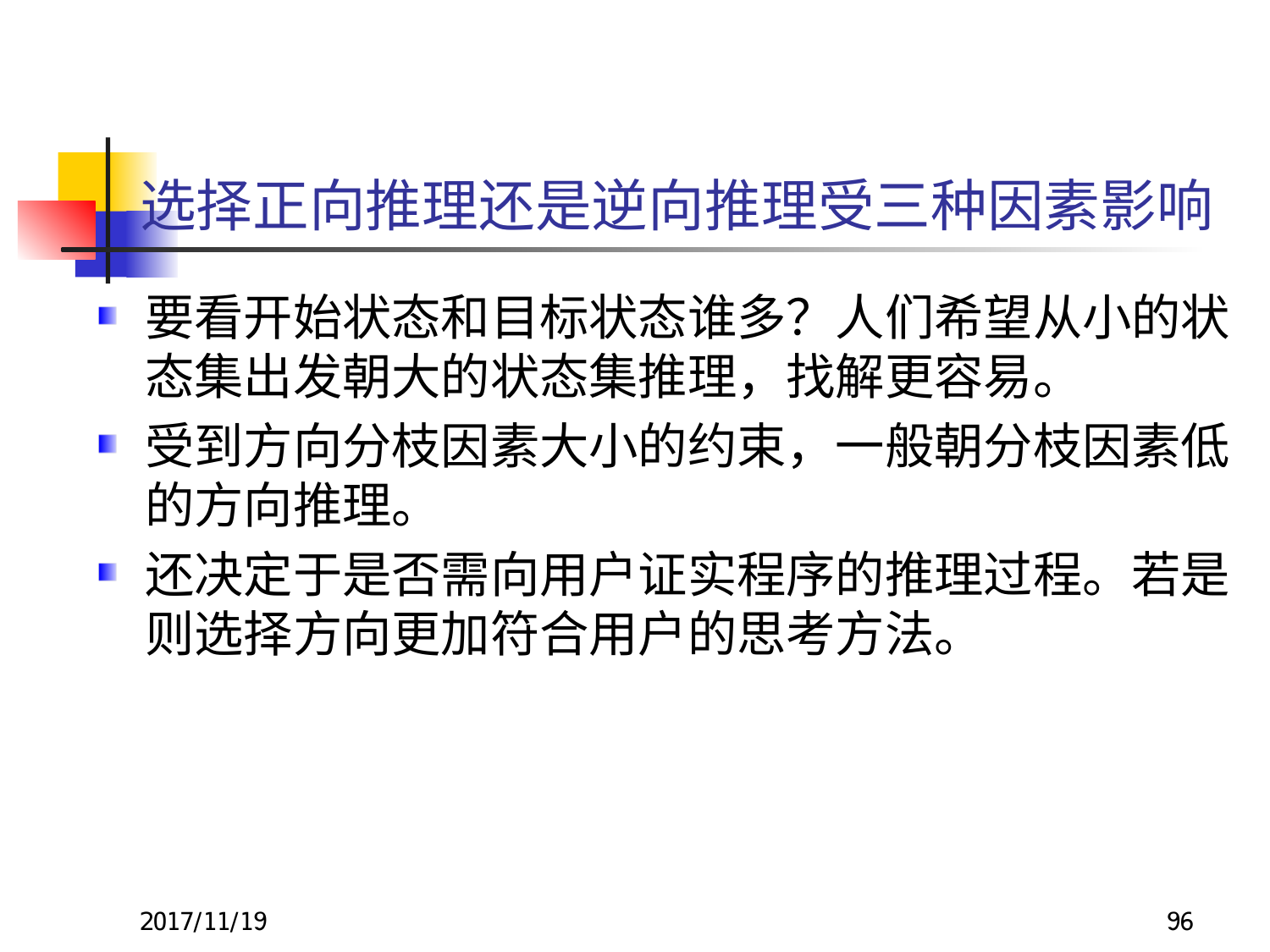

# 选择正向推理还是逆向推理受三种因素影响
要看开始状态和目标状态谁多？人们希望从小的状态集出发朝大的状态集推理，找解更容易。
受到方向分枝因素大小的约束，一般朝分枝因素低的方向推理。
还决定于是否需向用户证实程序的推理过程。若是则选择方向更加符合用户的思考方法。
2017/11/19
96